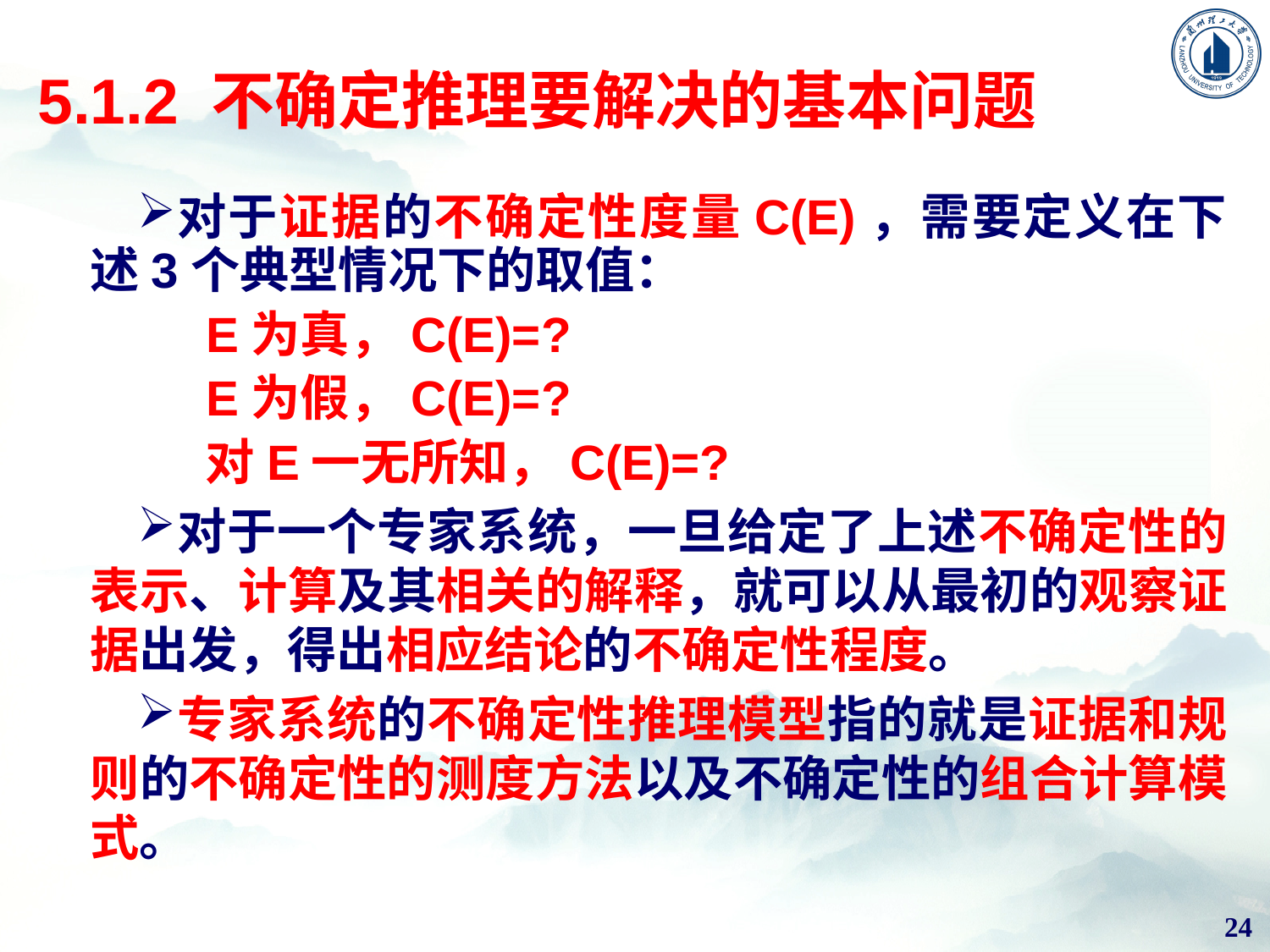

5.1.2 不确定推理要解决的基本问题
对于证据的不确定性度量C(E)，需要定义在下述3个典型情况下的取值：
     E为真，C(E)=?
     E为假，C(E)=?
     对E一无所知，C(E)=?
对于一个专家系统，一旦给定了上述不确定性的表示、计算及其相关的解释，就可以从最初的观察证据出发，得出相应结论的不确定性程度。
专家系统的不确定性推理模型指的就是证据和规则的不确定性的测度方法以及不确定性的组合计算模式。

24